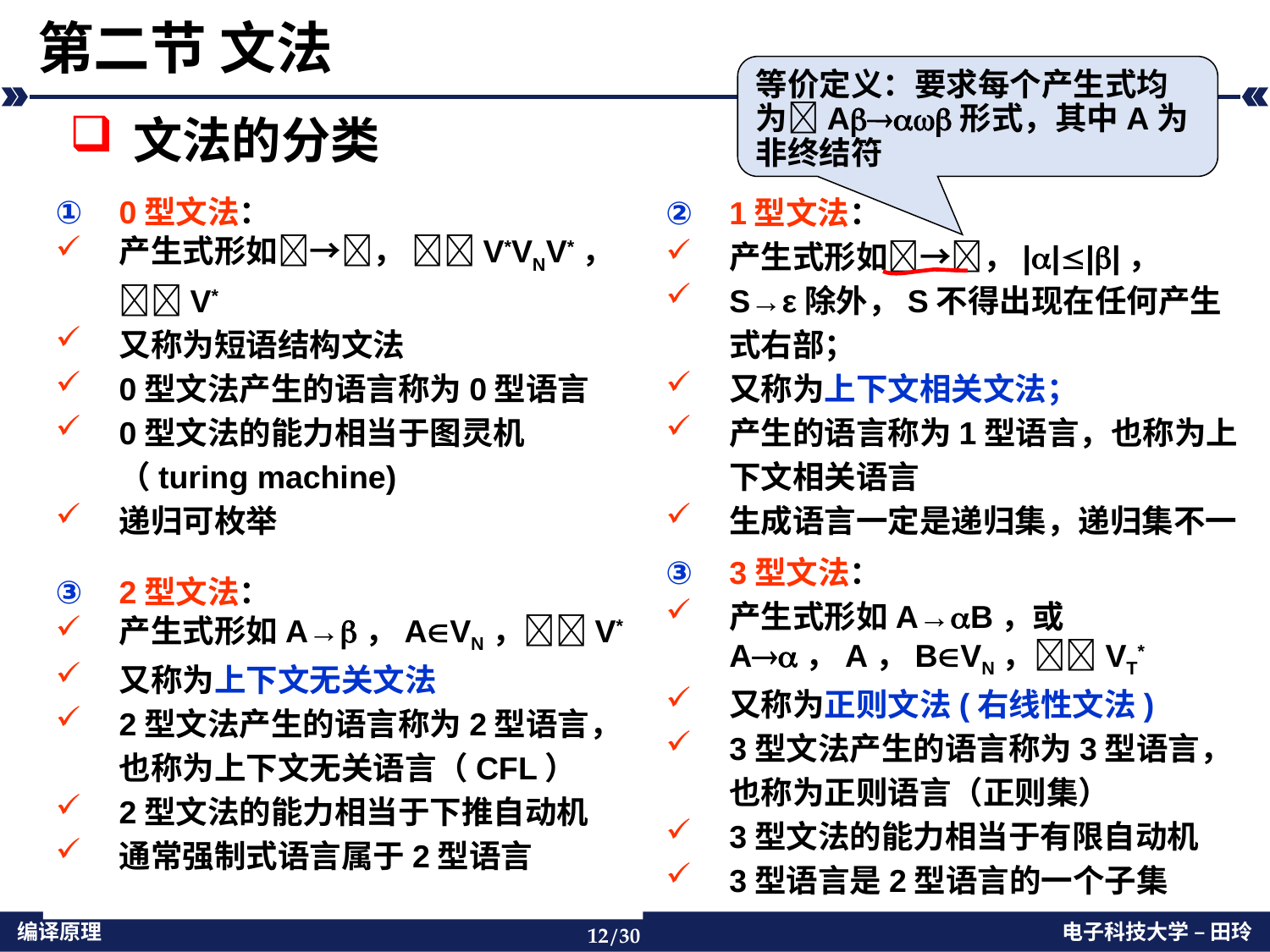

# 第二节 文法
等价定义：要求每个产生式均为αAβ→αωβ形式，其中A为非终结符
文法的分类
0型文法：
产生式形如α→β， α∈V*VNV*，β∈V*
又称为短语结构文法
0型文法产生的语言称为0型语言
0型文法的能力相当于图灵机（turing machine)
递归可枚举
1型文法：
产生式形如α→β，|α|≤|β|，
S→ε除外，S不得出现在任何产生式右部；
又称为上下文相关文法；
产生的语言称为1型语言，也称为上下文相关语言
生成语言一定是递归集，递归集不一定是1型语言

3型文法：
产生式形如A→αB，或A→α，A，B∈VN，α∈VT*
又称为正则文法(右线性文法)
3型文法产生的语言称为3型语言，也称为正则语言（正则集）
3型文法的能力相当于有限自动机
3型语言是2型语言的一个子集
2型文法：
产生式形如A→β，A∈VN，β∈V*
又称为上下文无关文法
2型文法产生的语言称为2型语言，也称为上下文无关语言（CFL）
2型文法的能力相当于下推自动机
通常强制式语言属于2型语言